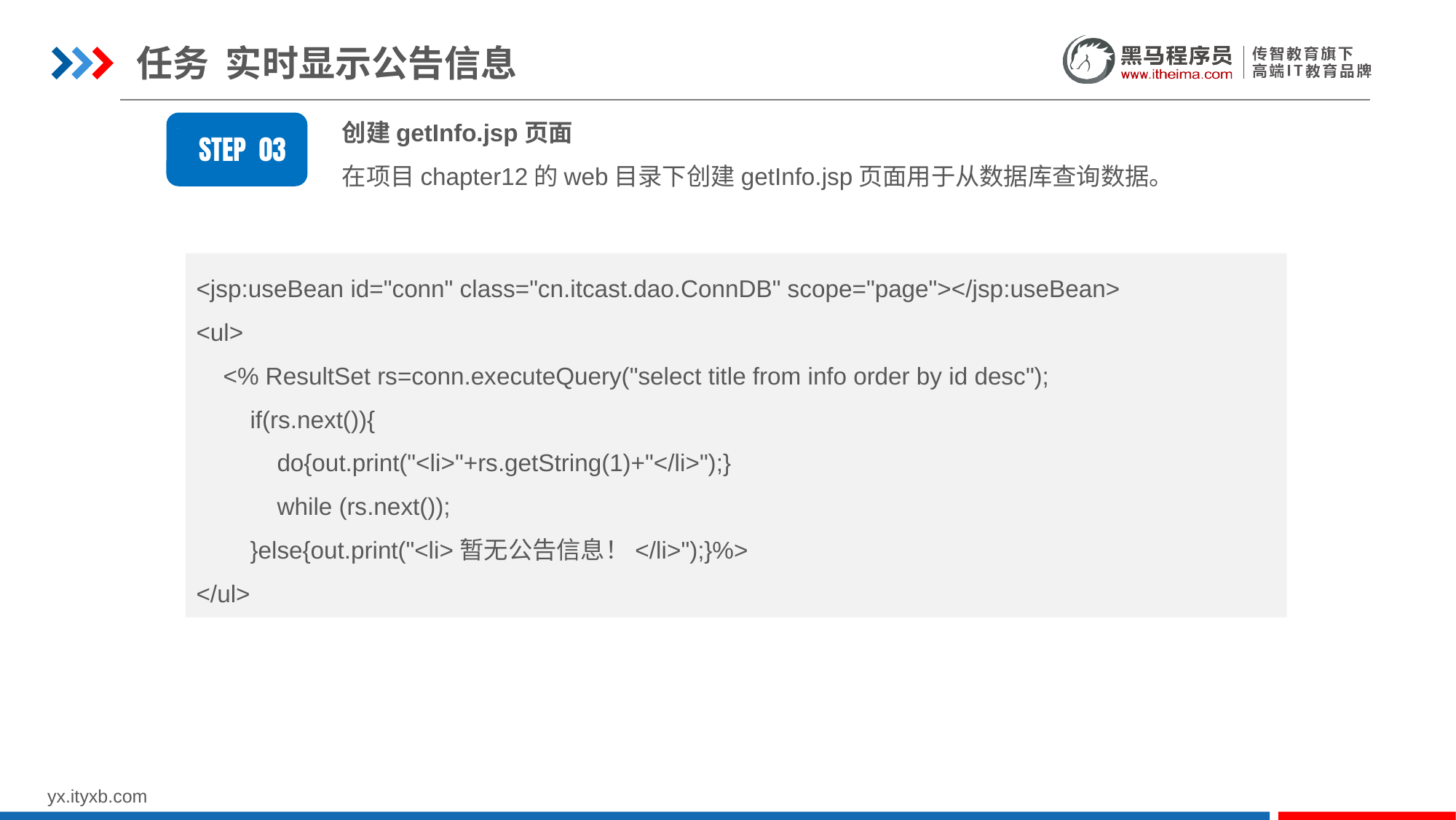

任务  实时显示公告信息
创建getInfo.jsp页面
在项目chapter12的web目录下创建getInfo.jsp页面用于从数据库查询数据。

STEP  03

<jsp:useBean id="conn" class="cn.itcast.dao.ConnDB" scope="page"></jsp:useBean>
<ul>
    <% ResultSet rs=conn.executeQuery("select title from info order by id desc");
        if(rs.next()){
            do{out.print("<li>"+rs.getString(1)+"</li>");}
            while (rs.next());
        }else{out.print("<li>暂无公告信息！</li>");}%>
</ul>